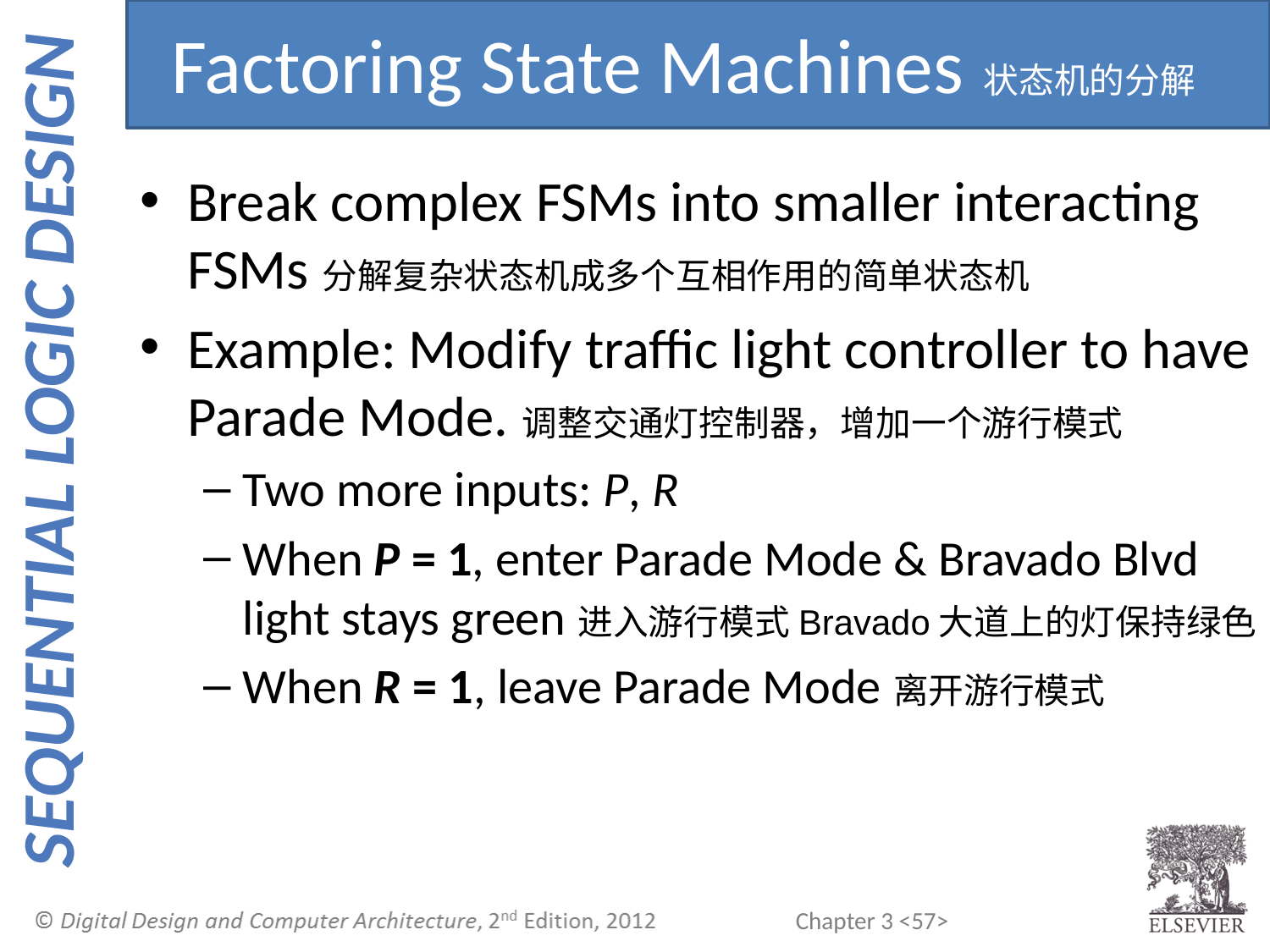

Factoring State Machines状态机的分解
Break complex FSMs into smaller interacting FSMs分解复杂状态机成多个互相作用的简单状态机
Example: Modify traffic light controller to have Parade Mode.调整交通灯控制器，增加一个游行模式
Two more inputs: P, R
When P = 1, enter Parade Mode & Bravado Blvd light stays green进入游行模式Bravado大道上的灯保持绿色
When R = 1, leave Parade Mode离开游行模式